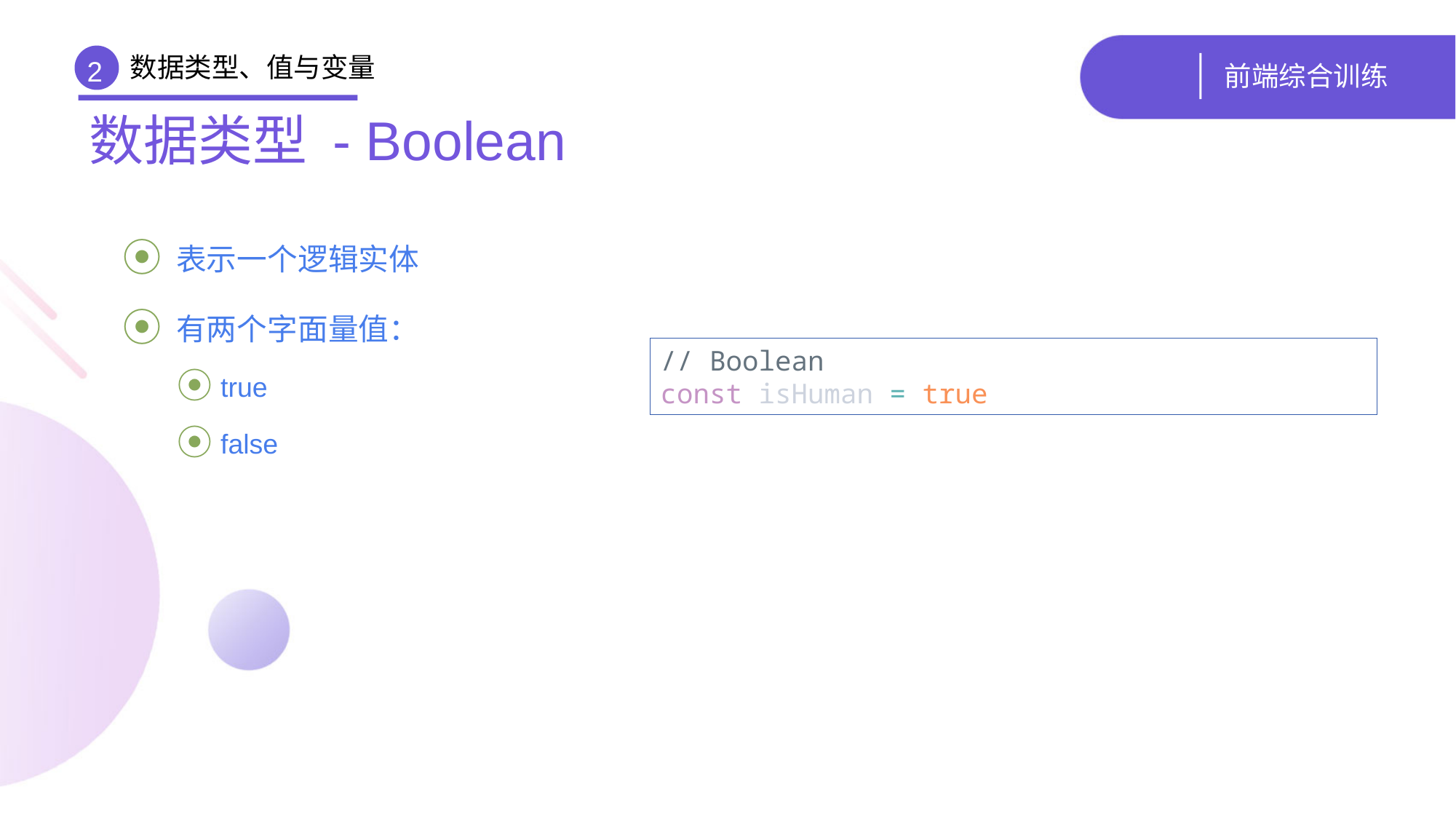

数据类型、值与变量
# 前端综合训练
2
数据类型 - Boolean
 表示一个逻辑实体
 有两个字面量值：
 true
 false
// Boolean
const isHuman = true